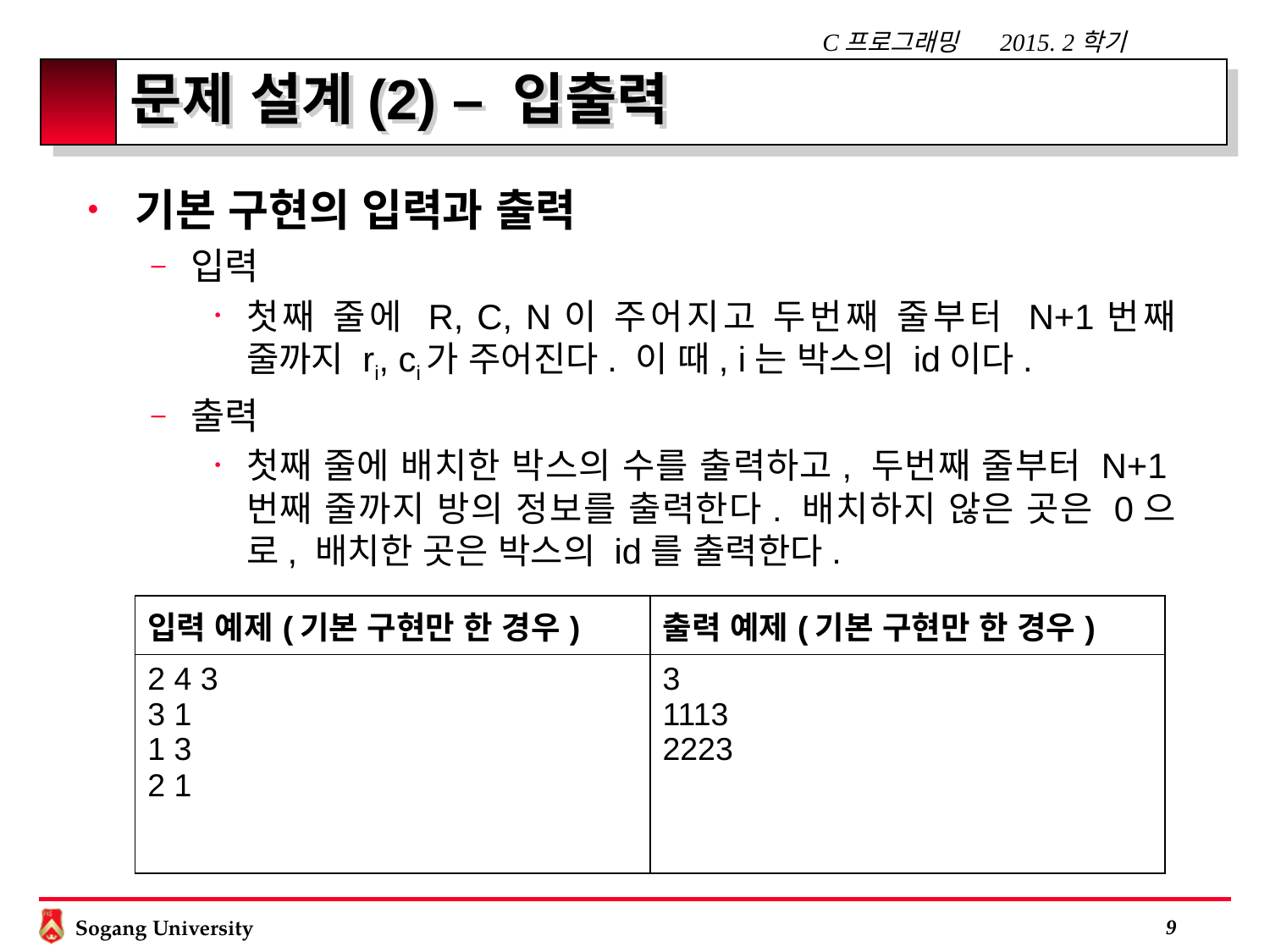

# 문제 설계(2) – 입출력
기본 구현의 입력과 출력
입력
첫째 줄에 R, C, N이 주어지고 두번째 줄부터 N+1번째 줄까지 ri, ci가 주어진다. 이 때, i는 박스의 id이다.
출력
첫째 줄에 배치한 박스의 수를 출력하고, 두번째 줄부터 N+1번째 줄까지 방의 정보를 출력한다. 배치하지 않은 곳은 0으로, 배치한 곳은 박스의 id를 출력한다.
| 입력 예제(기본 구현만 한 경우) | 출력 예제(기본 구현만 한 경우) |
| --- | --- |
| 2 4 3 3 1 1 3 2 1 | 3 1113 2223 |
 9